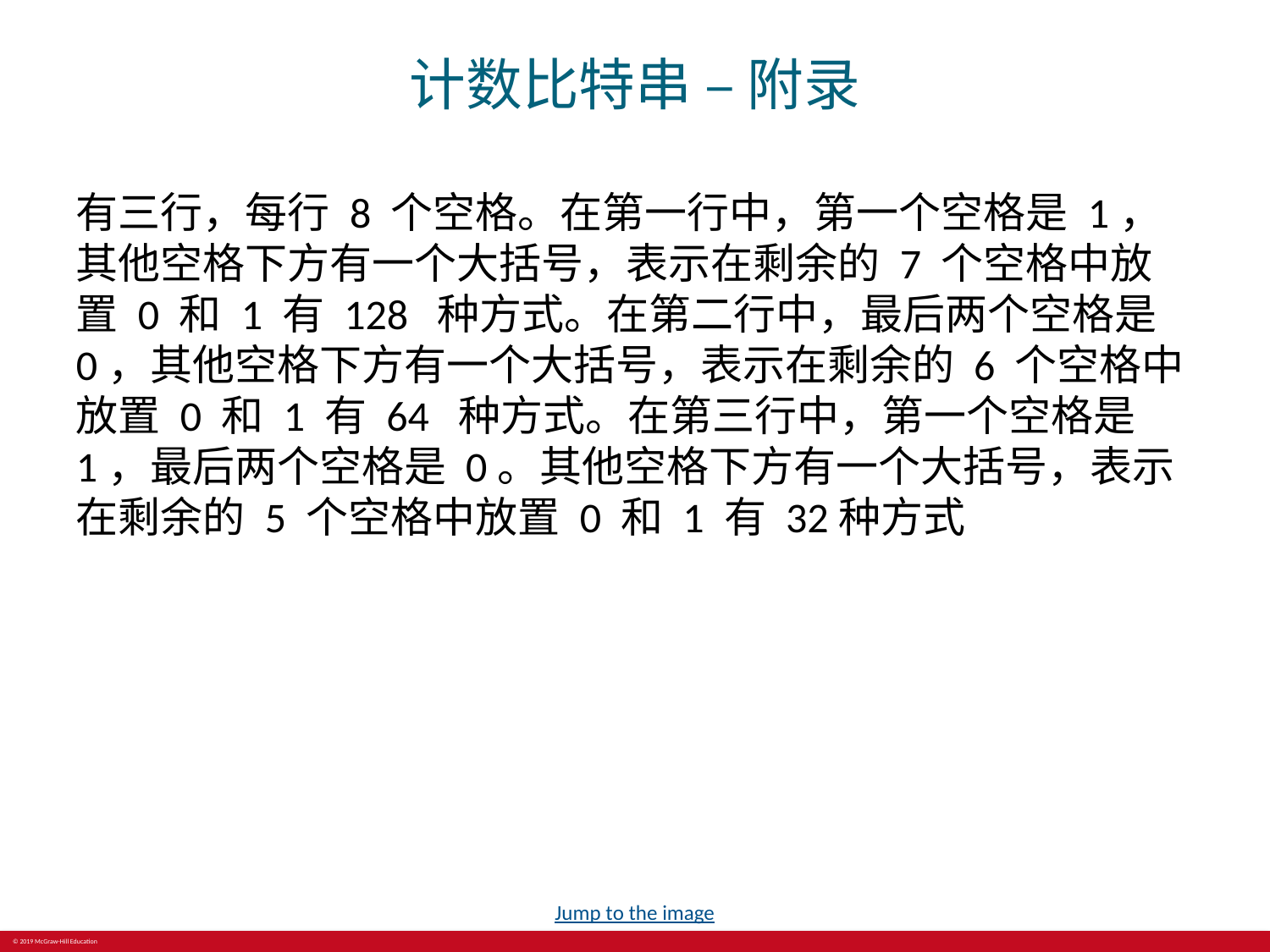

# 计数比特串 – 附录
有三行，每行 8 个空格。在第一行中，第一个空格是 1，其他空格下方有一个大括号，表示在剩余的 7 个空格中放置 0 和 1 有 128  种方式。在第二行中，最后两个空格是 0，其他空格下方有一个大括号，表示在剩余的 6 个空格中放置 0 和 1 有 64  种方式。在第三行中，第一个空格是 1，最后两个空格是 0。其他空格下方有一个大括号，表示在剩余的 5 个空格中放置 0 和 1 有 32种方式
Jump to the image